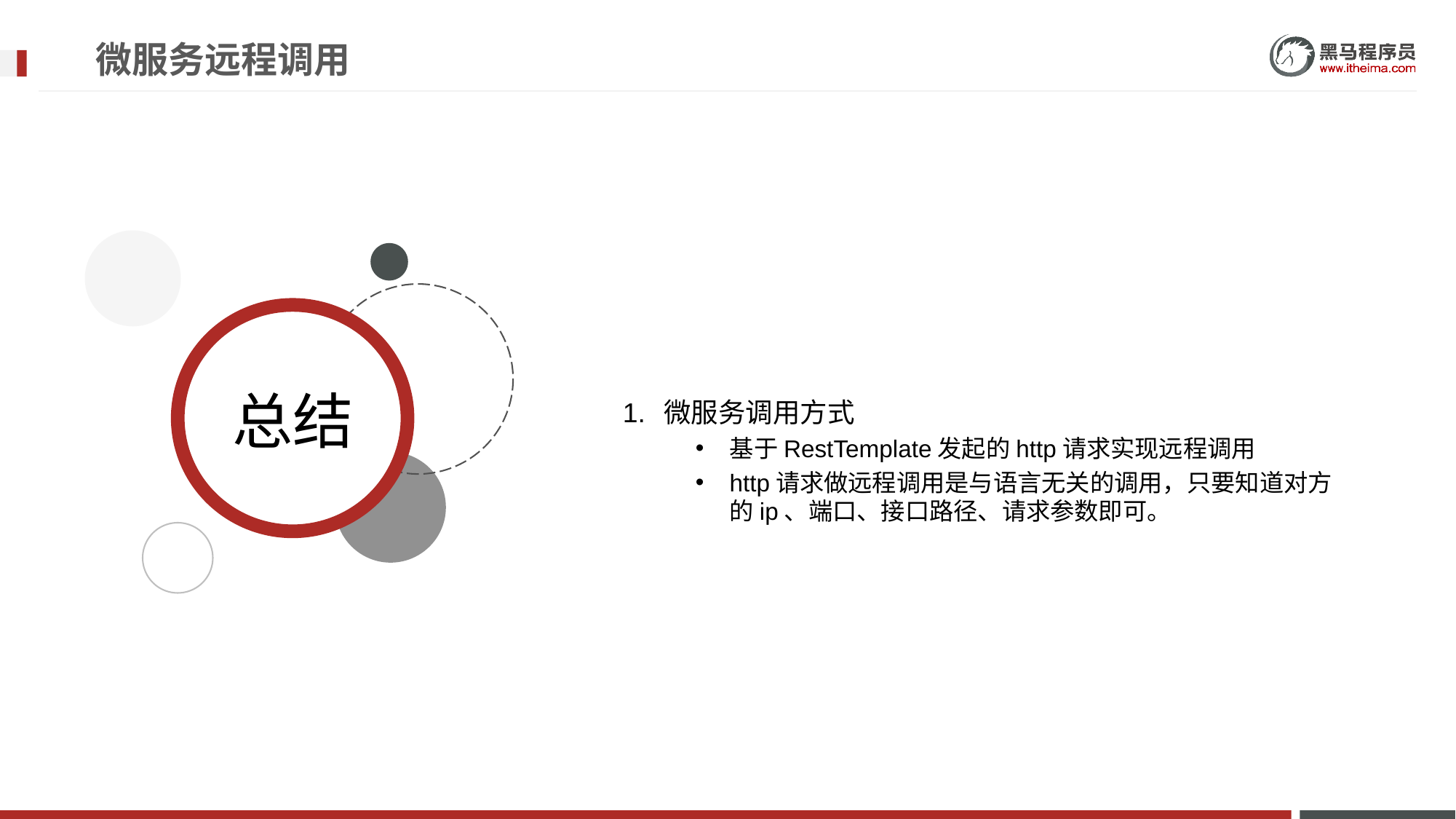

# 微服务远程调用
微服务调用方式
基于RestTemplate发起的http请求实现远程调用
http请求做远程调用是与语言无关的调用，只要知道对方的ip、端口、接口路径、请求参数即可。